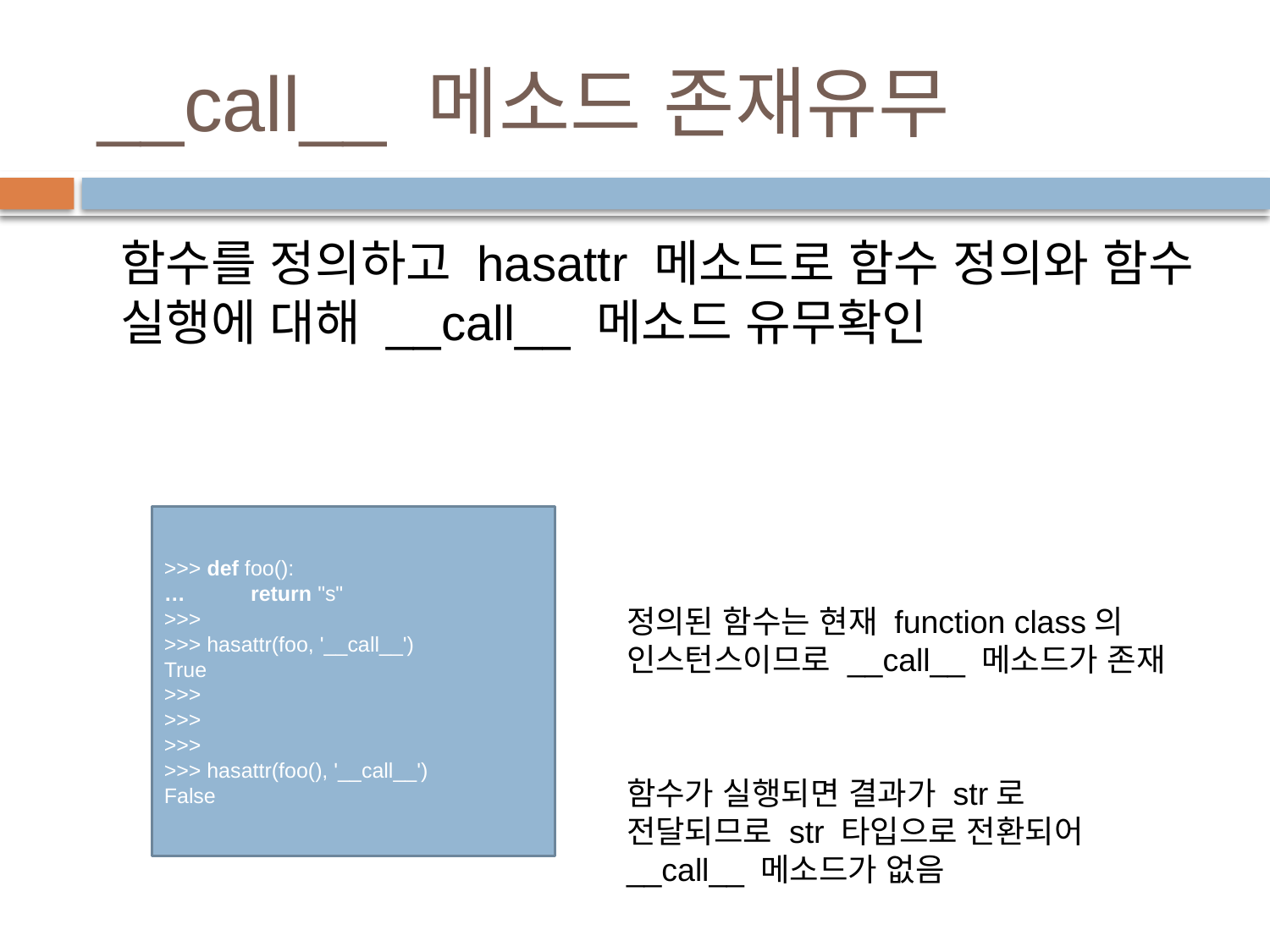

# __call__ 메소드 존재유무
함수를 정의하고 hasattr 메소드로 함수 정의와 함수 실행에 대해 __call__ 메소드 유무확인
>>> def foo():
…           return "s"
>>>
>>> hasattr(foo, '__call__')
True
>>>
>>>
>>>
>>> hasattr(foo(), '__call__')
False
정의된 함수는 현재 function class의 인스턴스이므로 __call__ 메소드가 존재
함수가 실행되면 결과가 str로 전달되므로 str 타입으로 전환되어 __call__ 메소드가 없음